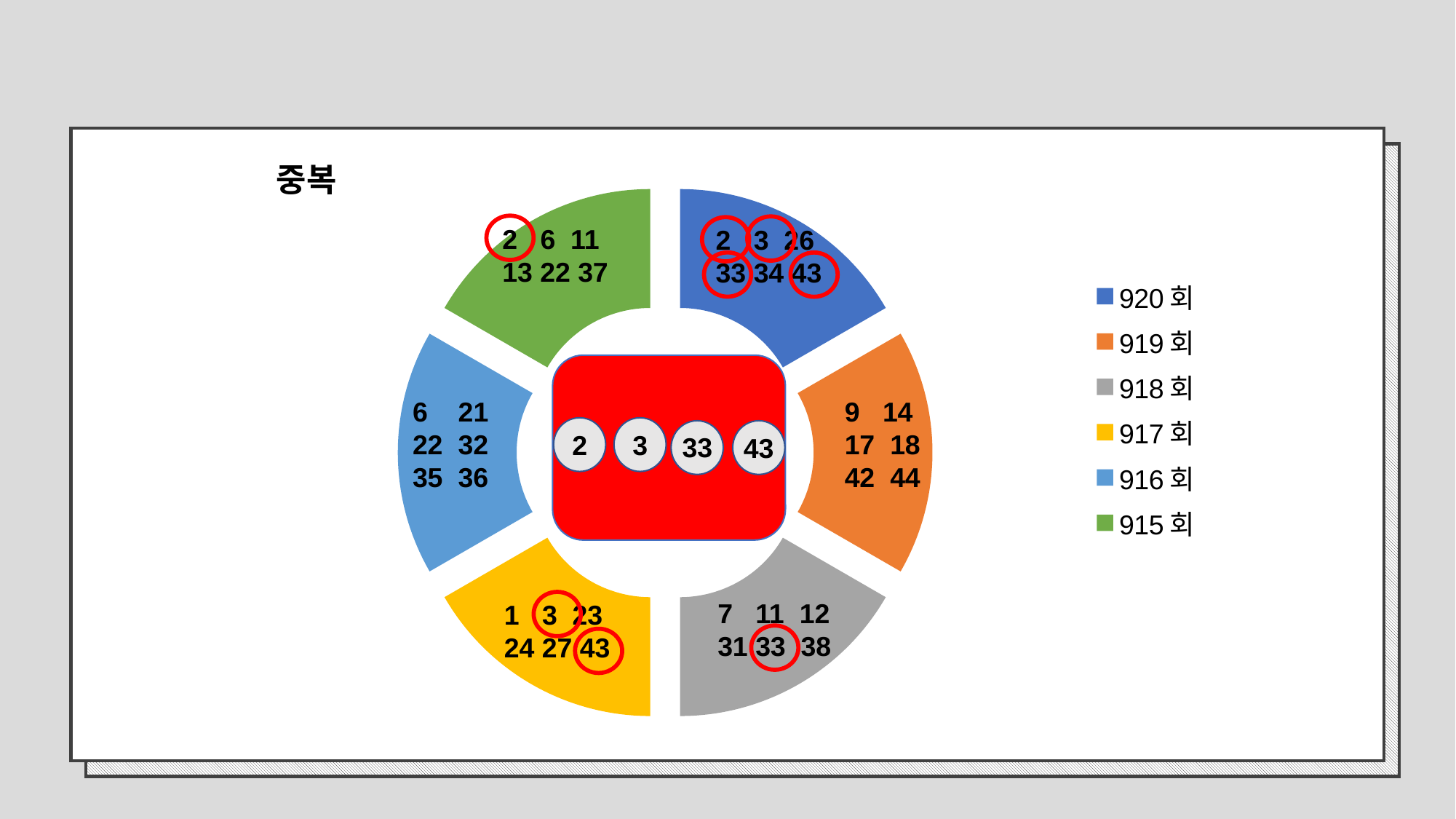

### Chart: 중복

| Category | 판매 |
|---|---|
| 920회 | 1.0 |
| 919회 | 1.0 |
| 918회 | 1.0 |
| 917회 | 1.0 |
| 916회 | 1.0 |
| 915회 | 1.0 |

2   6  11
13 22 37

2   3  26
33 34 43

9   14
17  18
42  44
6    21
22  32
35  36
2
3

33
43
7   11  12
31 33  38

1   3  23
24 27 43